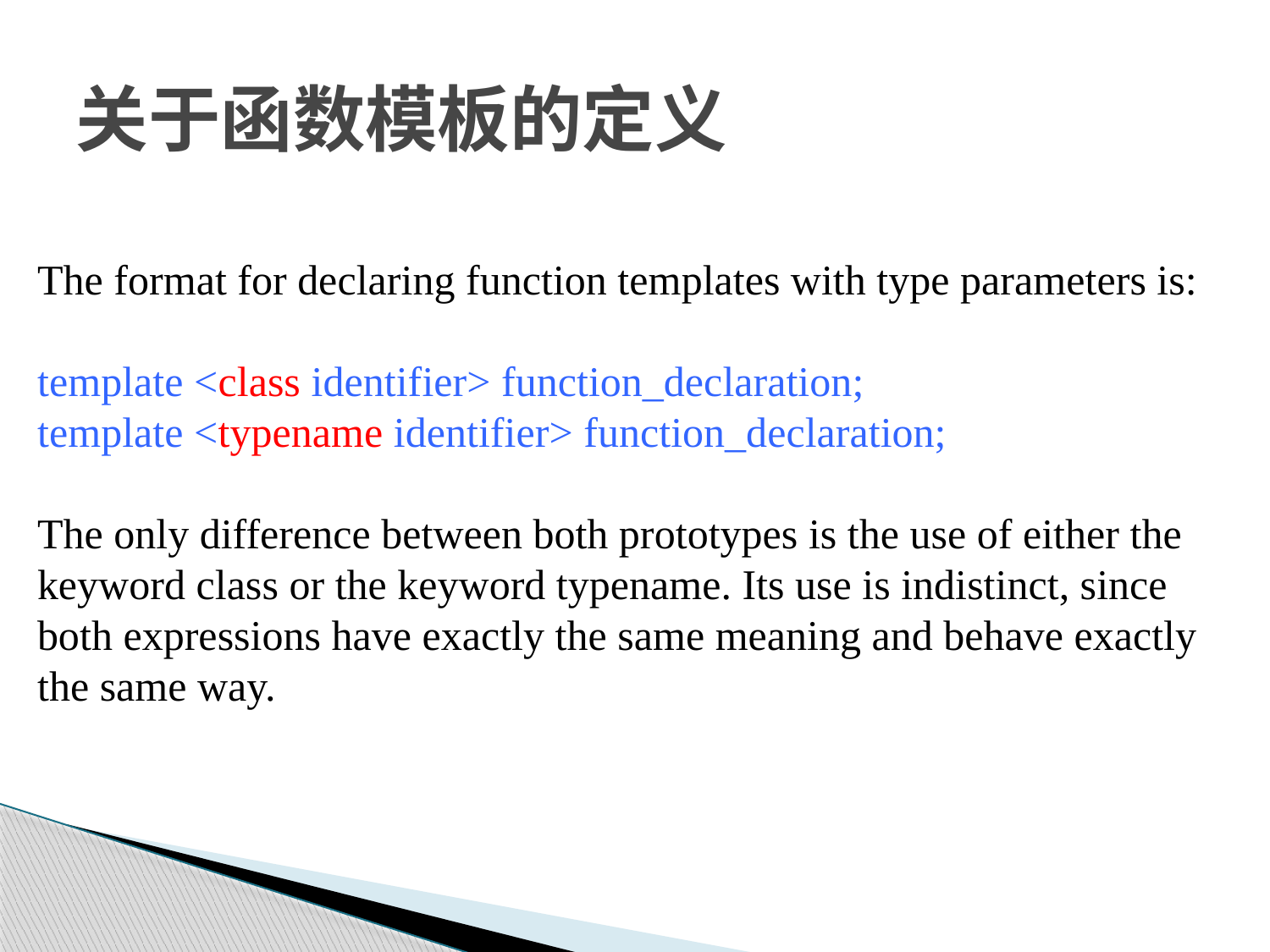

# 关于函数模板的定义
The format for declaring function templates with type parameters is:

template <class identifier> function_declaration;
template <typename identifier> function_declaration;

The only difference between both prototypes is the use of either the keyword class or the keyword typename. Its use is indistinct, since both expressions have exactly the same meaning and behave exactly the same way.